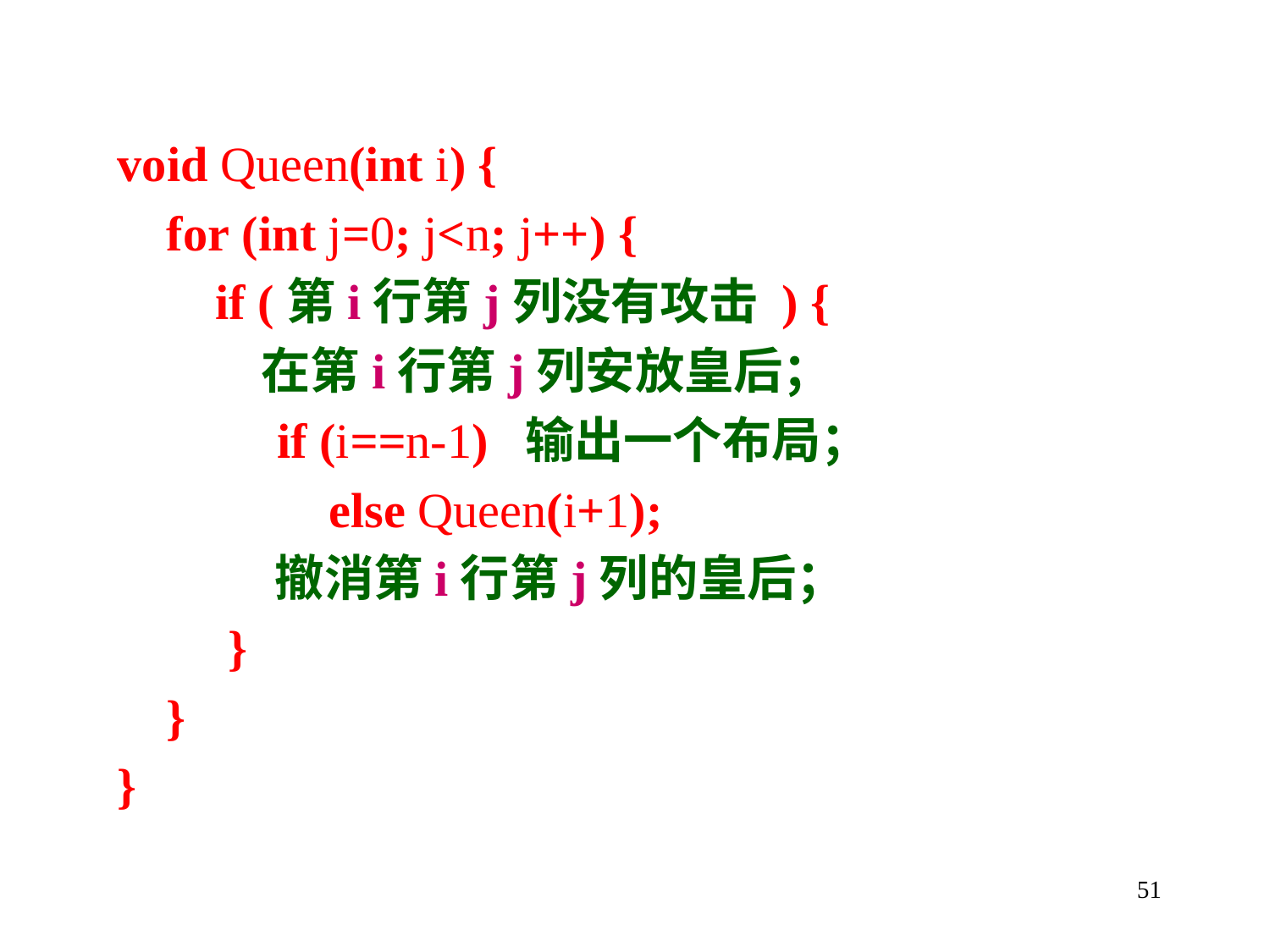

void Queen(int i) {
    for (int j=0; j<n; j++) {
        if (第i行第j列没有攻击 ) {
            在第i行第j列安放皇后；
             if (i==n-1)  输出一个布局；
  		   else Queen(i+1);
             撤消第i行第j列的皇后；
         }
    }
}
51